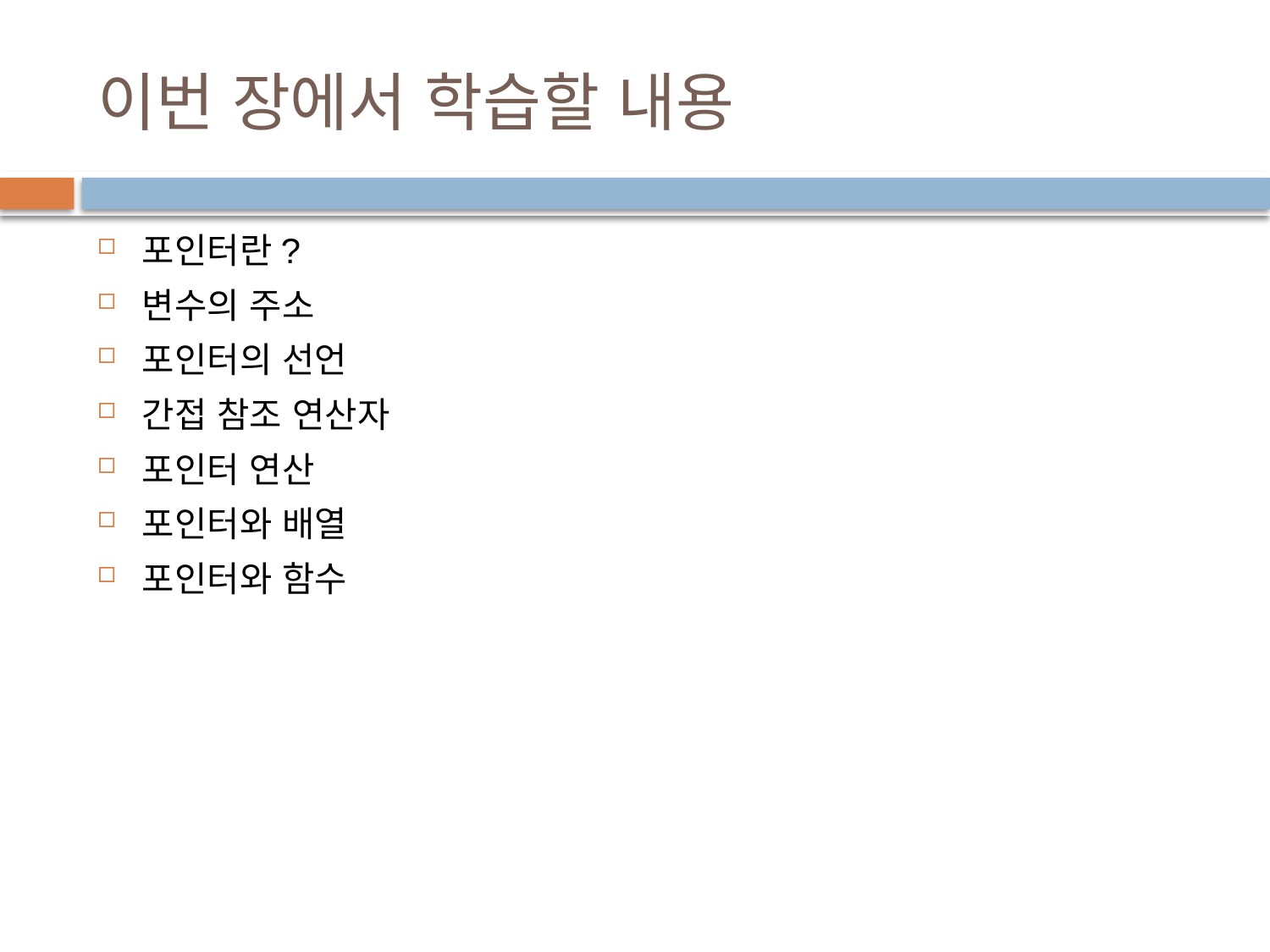

# 이번 장에서 학습할 내용
포인터란?
변수의 주소
포인터의 선언
간접 참조 연산자
포인터 연산
포인터와 배열
포인터와 함수